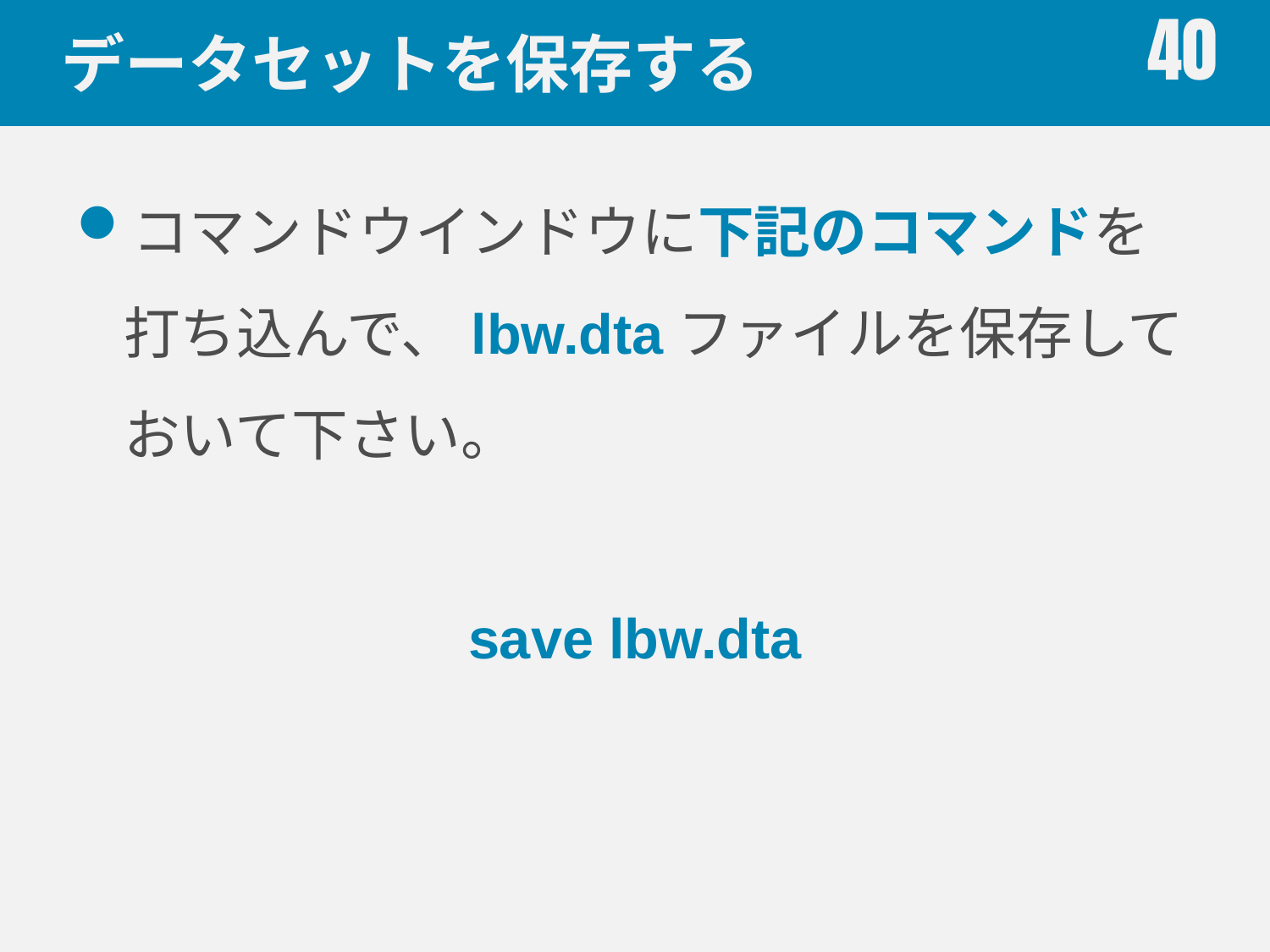

# データセットを保存する
 40
コマンドウインドウに下記のコマンドを打ち込んで、lbw.dtaファイルを保存しておいて下さい。

save lbw.dta